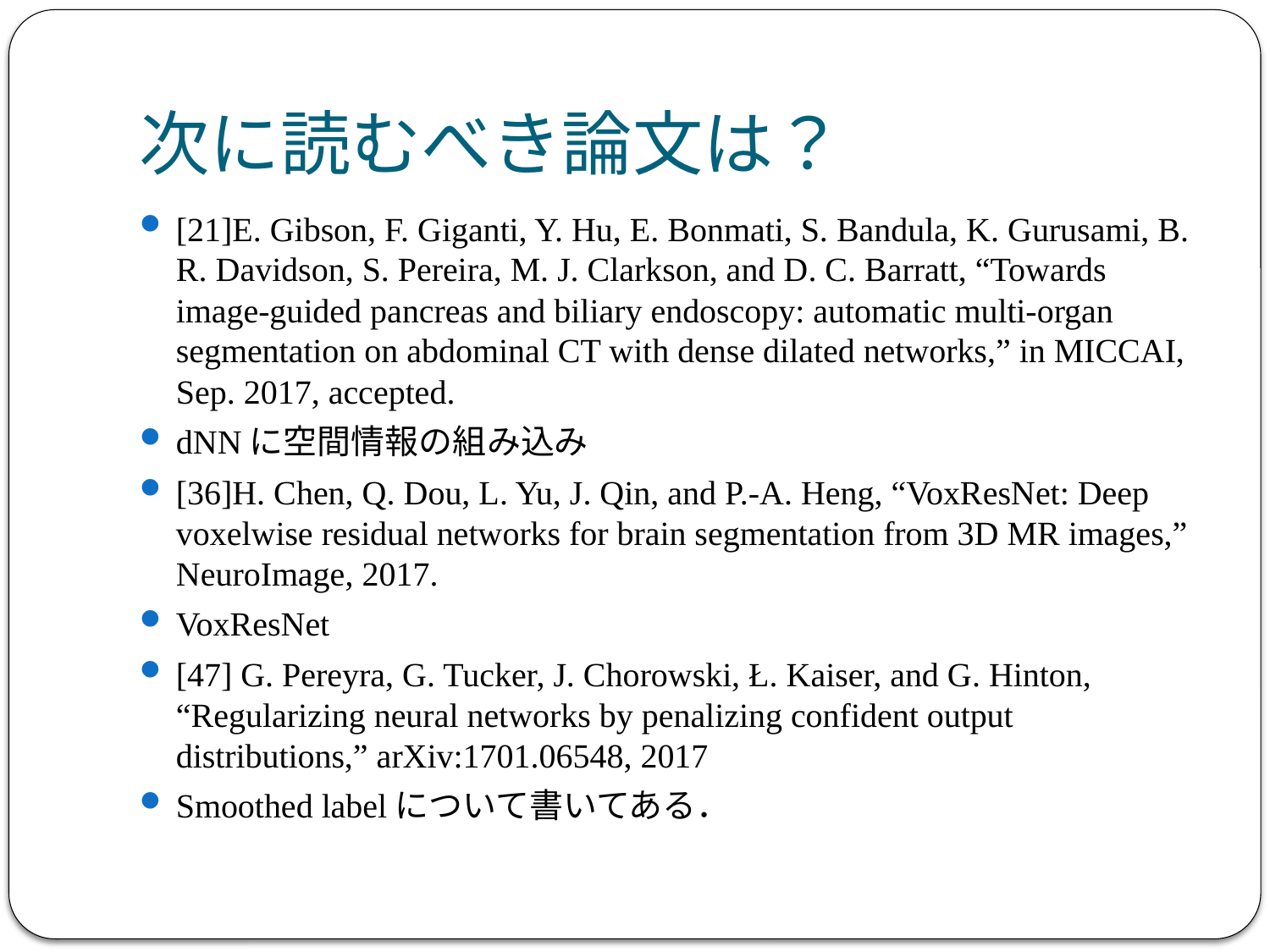

# 次に読むべき論文は？
[21]E. Gibson, F. Giganti, Y. Hu, E. Bonmati, S. Bandula, K. Gurusami, B. R. Davidson, S. Pereira, M. J. Clarkson, and D. C. Barratt, “Towards image-guided pancreas and biliary endoscopy: automatic multi-organ segmentation on abdominal CT with dense dilated networks,” in MICCAI, Sep. 2017, accepted.
dNNに空間情報の組み込み
[36]H. Chen, Q. Dou, L. Yu, J. Qin, and P.-A. Heng, “VoxResNet: Deep voxelwise residual networks for brain segmentation from 3D MR images,” NeuroImage, 2017.
VoxResNet
[47] G. Pereyra, G. Tucker, J. Chorowski, Ł. Kaiser, and G. Hinton, “Regularizing neural networks by penalizing confident output distributions,” arXiv:1701.06548, 2017
Smoothed labelについて書いてある．